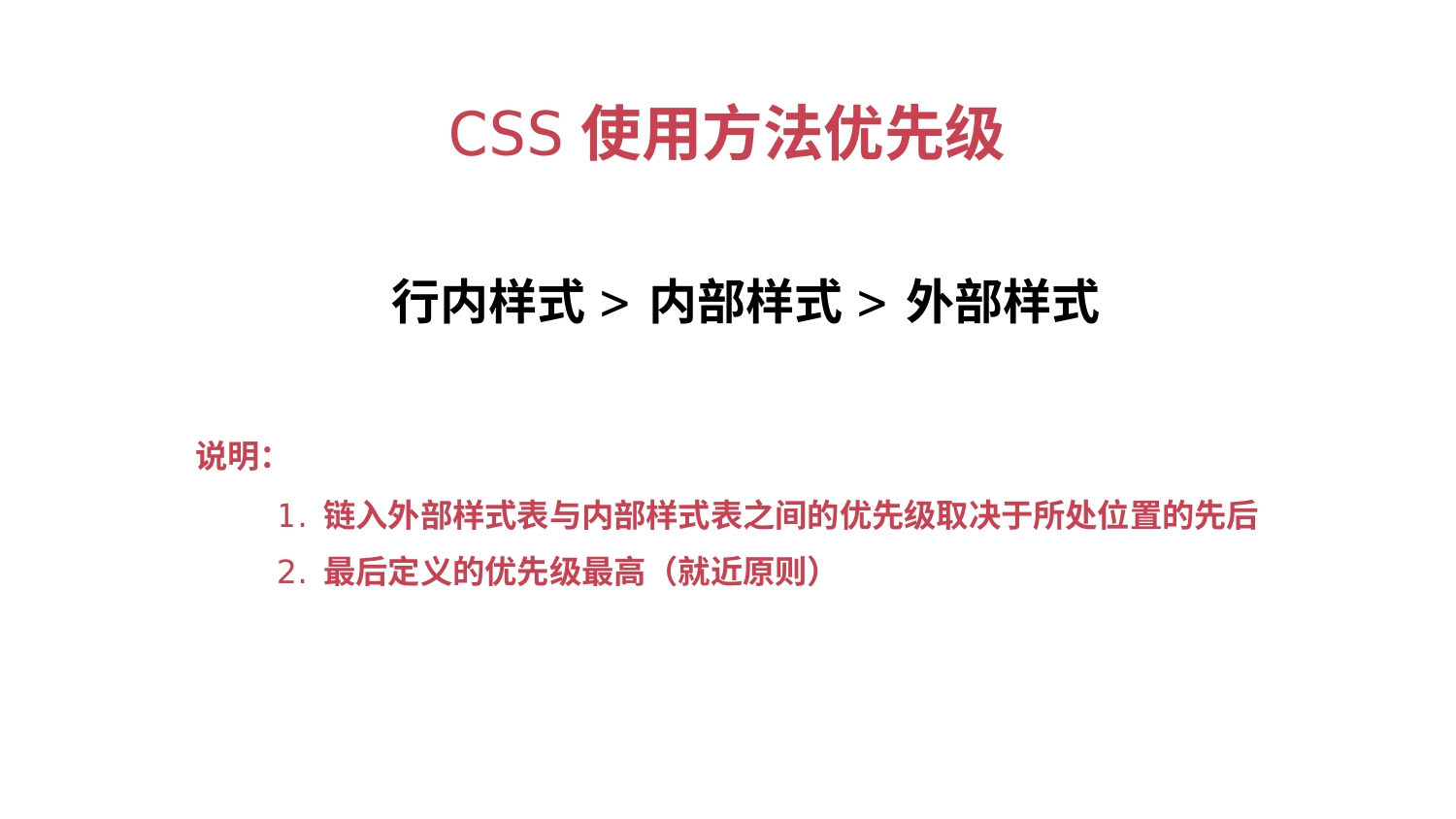

CSS使用方法优先级
行内样式>内部样式>外部样式
说明：
1. 链入外部样式表与内部样式表之间的优先级取决于所处位置的先后
2. 最后定义的优先级最高（就近原则）